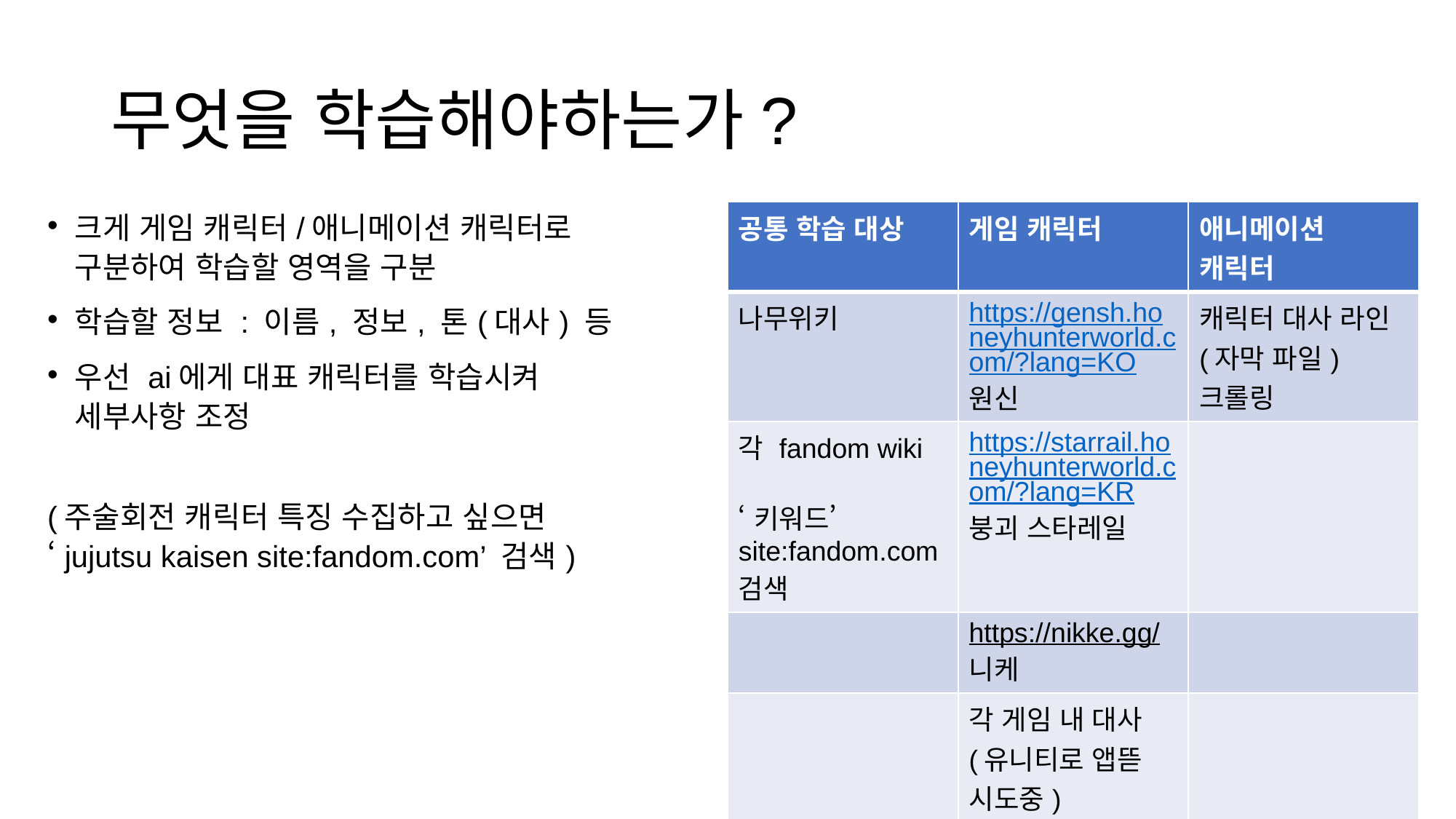

# 무엇을 학습해야하는가?
크게 게임 캐릭터/애니메이션 캐릭터로 구분하여 학습할 영역을 구분
학습할 정보 : 이름, 정보, 톤(대사) 등
우선 ai에게 대표 캐릭터를 학습시켜 세부사항 조정

(주술회전 캐릭터 특징 수집하고 싶으면 ‘jujutsu kaisen site:fandom.com’ 검색)
| 공통 학습 대상 | 게임 캐릭터 | 애니메이션 캐릭터 |
| --- | --- | --- |
| 나무위키 | https://gensh.honeyhunterworld.com/?lang=KO 원신 | 캐릭터 대사 라인(자막 파일) 크롤링 |
| 각 fandom wiki ‘키워드’ site:fandom.com 검색 | https://starrail.honeyhunterworld.com/?lang=KR 붕괴 스타레일 |  |
|  | https://nikke.gg/ 니케 |  |
|  | 각 게임 내 대사 (유니티로 앱뜯 시도중) |  |